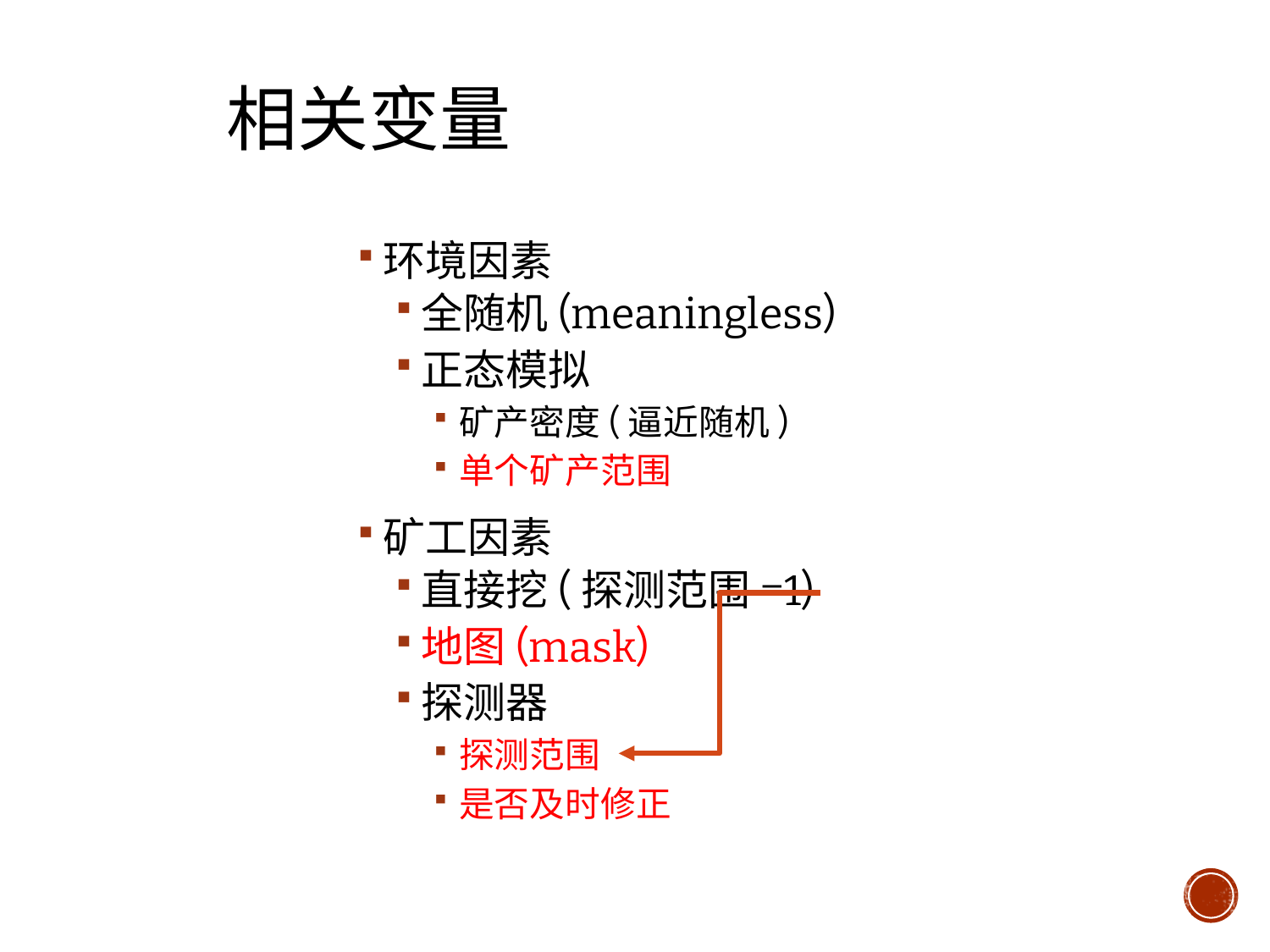

# 相关变量
环境因素
全随机(meaningless)
正态模拟
矿产密度(逼近随机)
单个矿产范围
矿工因素
直接挖(探测范围=1)
地图(mask)
探测器
探测范围
是否及时修正